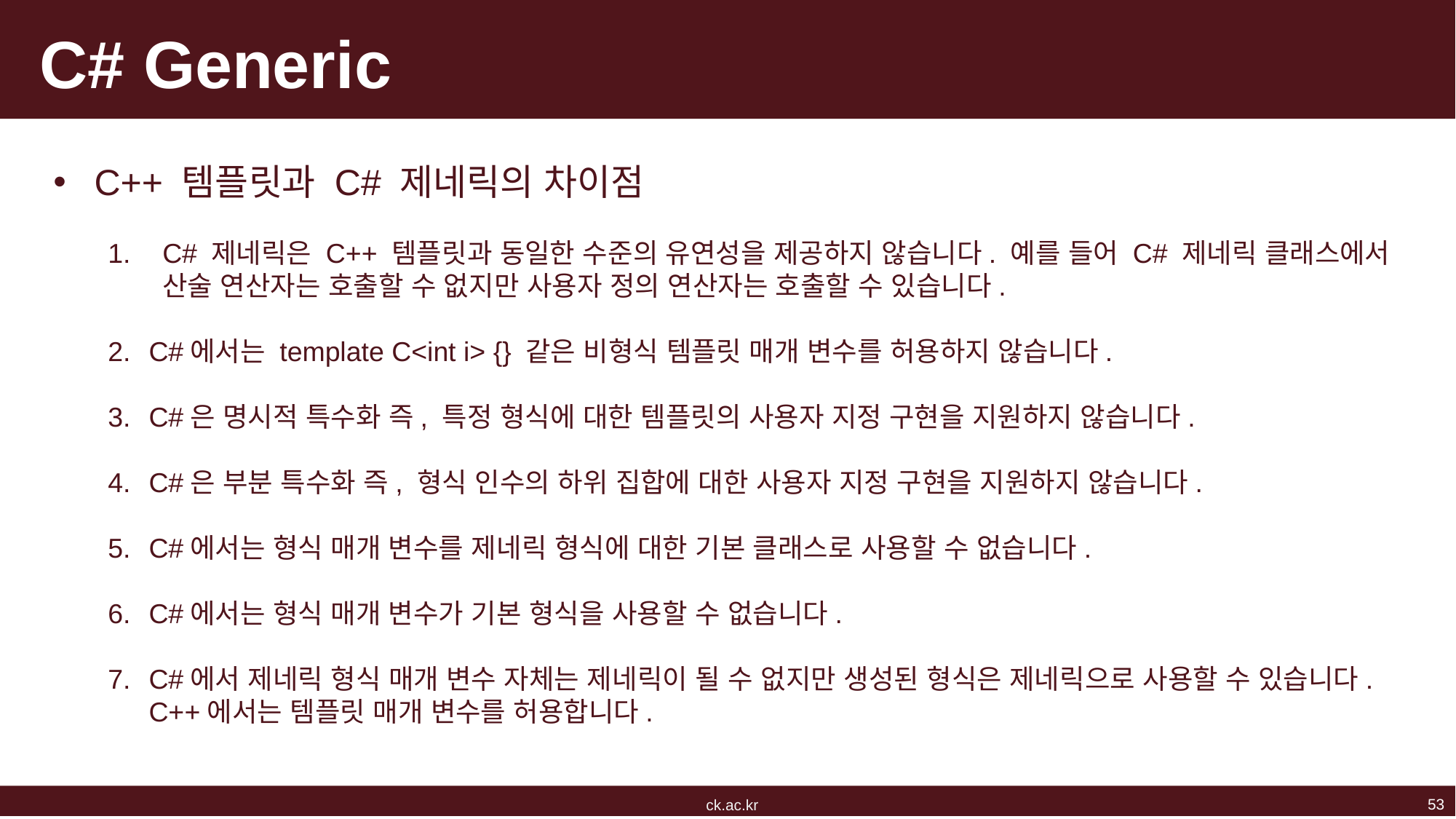

# C# Generic
C++ 템플릿과 C# 제네릭의 차이점

C# 제네릭은 C++ 템플릿과 동일한 수준의 유연성을 제공하지 않습니다. 예를 들어 C# 제네릭 클래스에서 산술 연산자는 호출할 수 없지만 사용자 정의 연산자는 호출할 수 있습니다.

C#에서는 template C<int i> {} 같은 비형식 템플릿 매개 변수를 허용하지 않습니다.

C#은 명시적 특수화 즉, 특정 형식에 대한 템플릿의 사용자 지정 구현을 지원하지 않습니다.

C#은 부분 특수화 즉, 형식 인수의 하위 집합에 대한 사용자 지정 구현을 지원하지 않습니다.

C#에서는 형식 매개 변수를 제네릭 형식에 대한 기본 클래스로 사용할 수 없습니다.

C#에서는 형식 매개 변수가 기본 형식을 사용할 수 없습니다.

C#에서 제네릭 형식 매개 변수 자체는 제네릭이 될 수 없지만 생성된 형식은 제네릭으로 사용할 수 있습니다. C++에서는 템플릿 매개 변수를 허용합니다.

53
ck.ac.kr